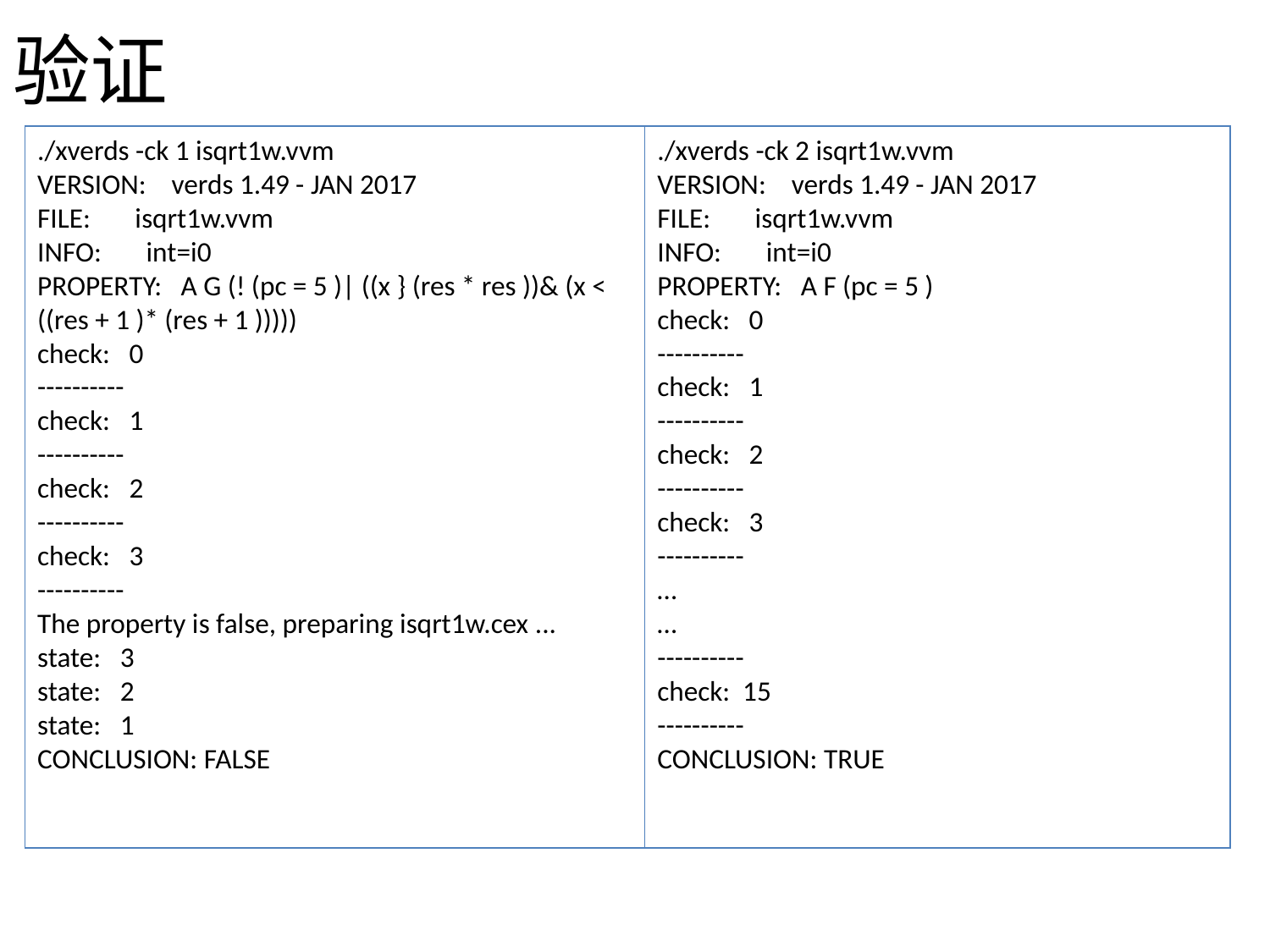

验证
./xverds -ck 1 isqrt1w.vvm
VERSION:    verds 1.49 - JAN 2017
FILE:       isqrt1w.vvm
INFO:       int=i0
PROPERTY:   A G (! (pc = 5 )| ((x } (res * res ))& (x < ((res + 1 )* (res + 1 )))))
check:   0
----------
check:   1
----------
check:   2
----------
check:   3
----------
The property is false, preparing isqrt1w.cex ...
state:   3
state:   2
state:   1
CONCLUSION: FALSE

./xverds -ck 2 isqrt1w.vvm
VERSION:    verds 1.49 - JAN 2017
FILE:       isqrt1w.vvm
INFO:       int=i0
PROPERTY:   A F (pc = 5 )
check:   0
----------
check:   1
----------
check:   2
----------
check:   3
----------
…
…
----------
check:  15
----------
CONCLUSION: TRUE